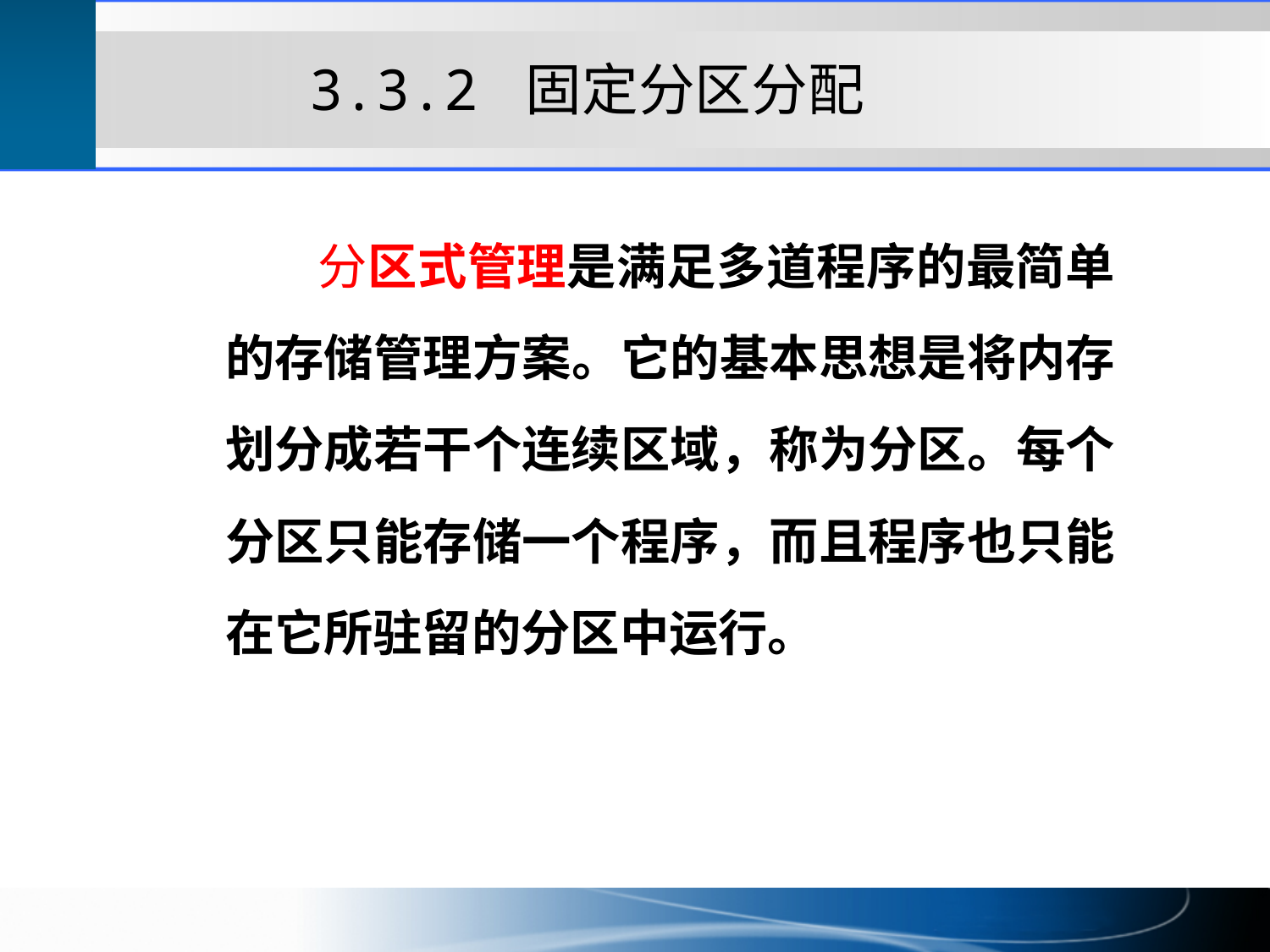

# 3.3.2 固定分区分配
           分区式管理是满足多道程序的最简单的存储管理方案。它的基本思想是将内存划分成若干个连续区域，称为分区。每个分区只能存储一个程序，而且程序也只能在它所驻留的分区中运行。